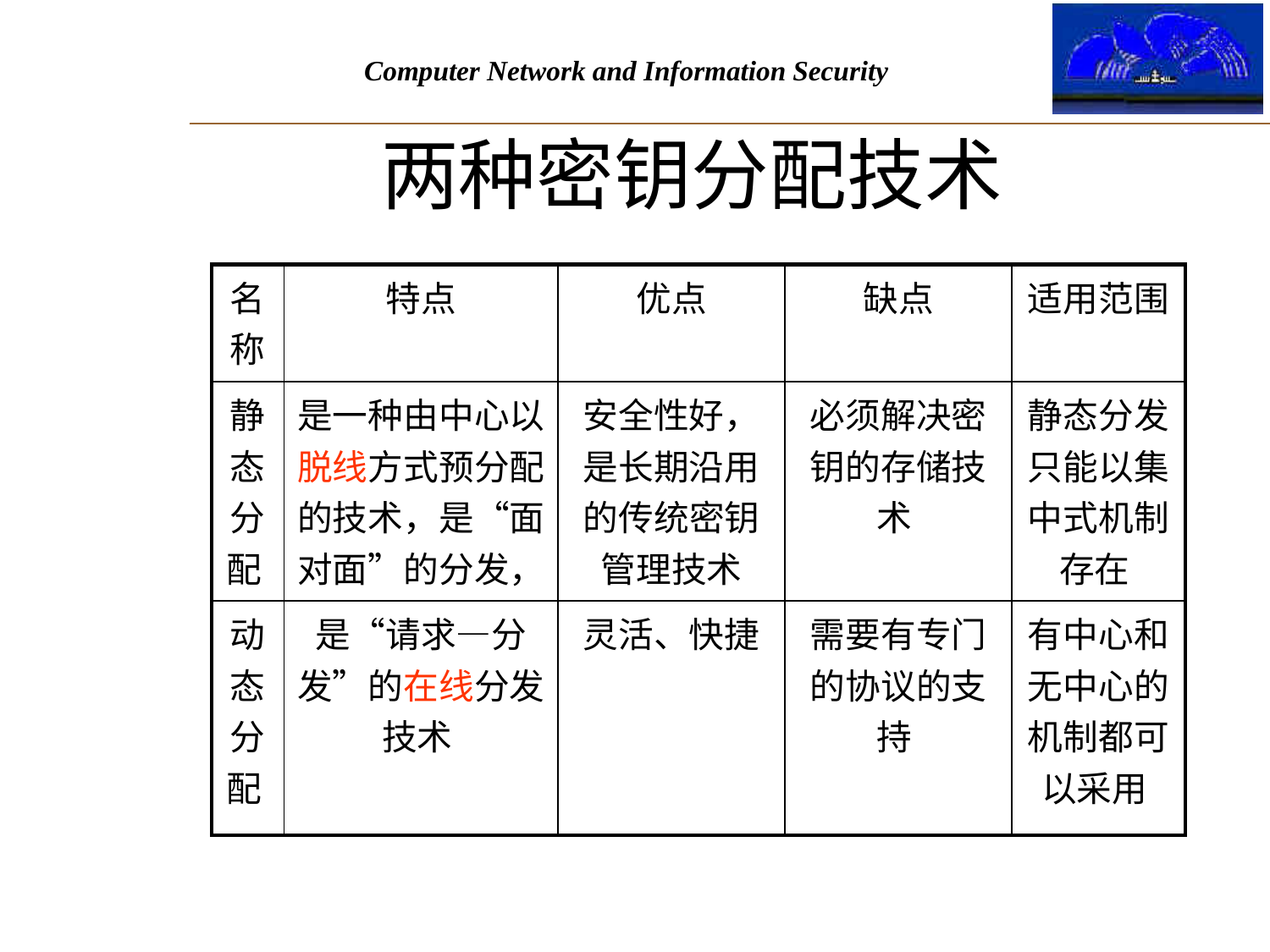

# 两种密钥分配技术
| 名称 | 特点 | 优点 | 缺点 | 适用范围 |
| --- | --- | --- | --- | --- |
| 静态分配 | 是一种由中心以脱线方式预分配的技术，是“面对面”的分发， | 安全性好，是长期沿用的传统密钥管理技术 | 必须解决密钥的存储技术 | 静态分发只能以集中式机制存在 |
| 动态分配 | 是“请求—分发”的在线分发技术 | 灵活、快捷 | 需要有专门的协议的支持 | 有中心和无中心的机制都可以采用 |